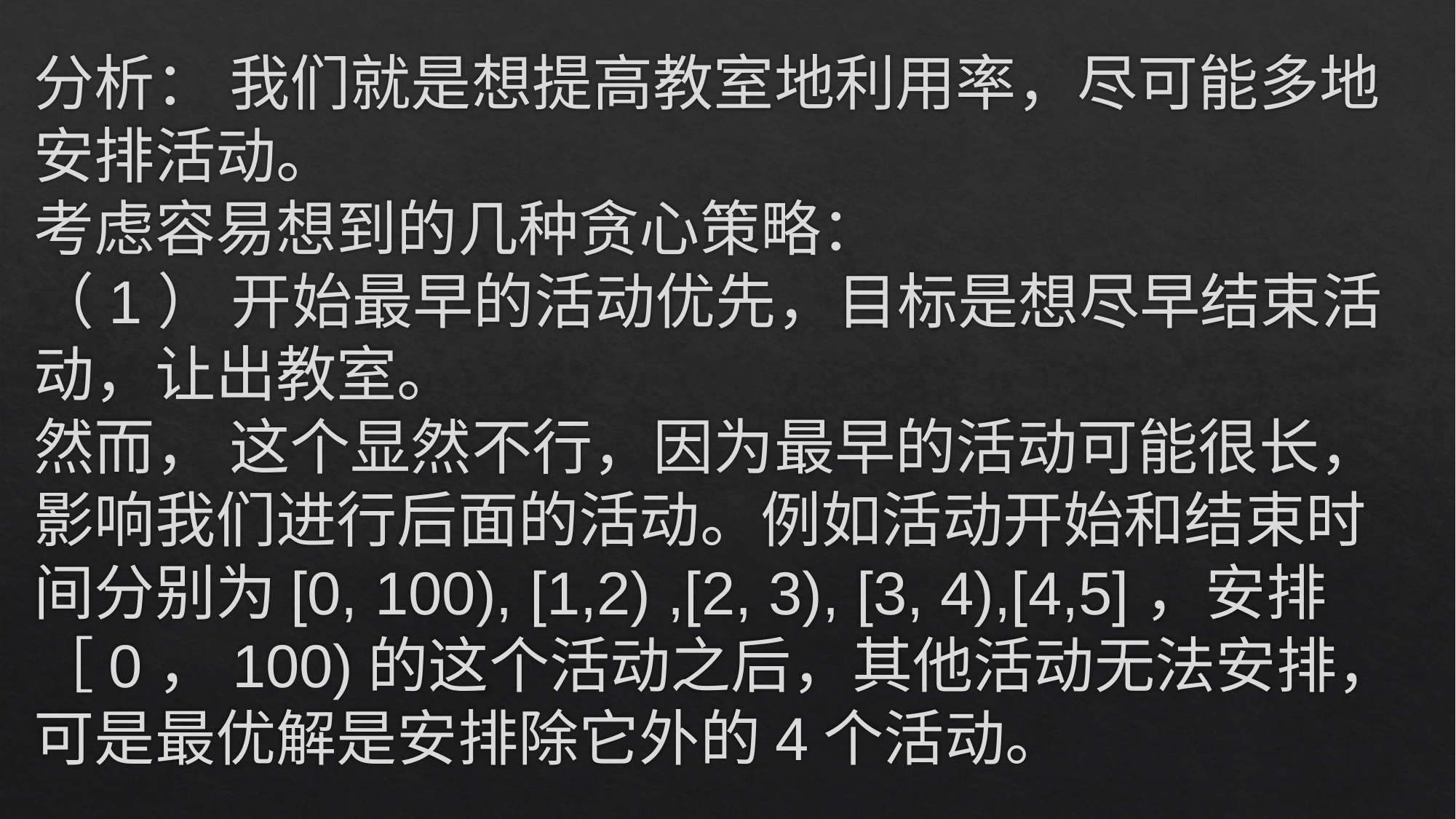

# 分析： 我们就是想提高教室地利用率，尽可能多地安排活动。 考虑容易想到的几种贪心策略： （1） 开始最早的活动优先，目标是想尽早结束活动，让出教室。 然而， 这个显然不行，因为最早的活动可能很长，影响我们进行后面的活动。例如活动开始和结束时间分别为[0, 100), [1,2) ,[2, 3), [3, 4),[4,5]，安排［0，100)的这个活动之后，其他活动无法安排，可是最优解是安排除它外的4个活动。